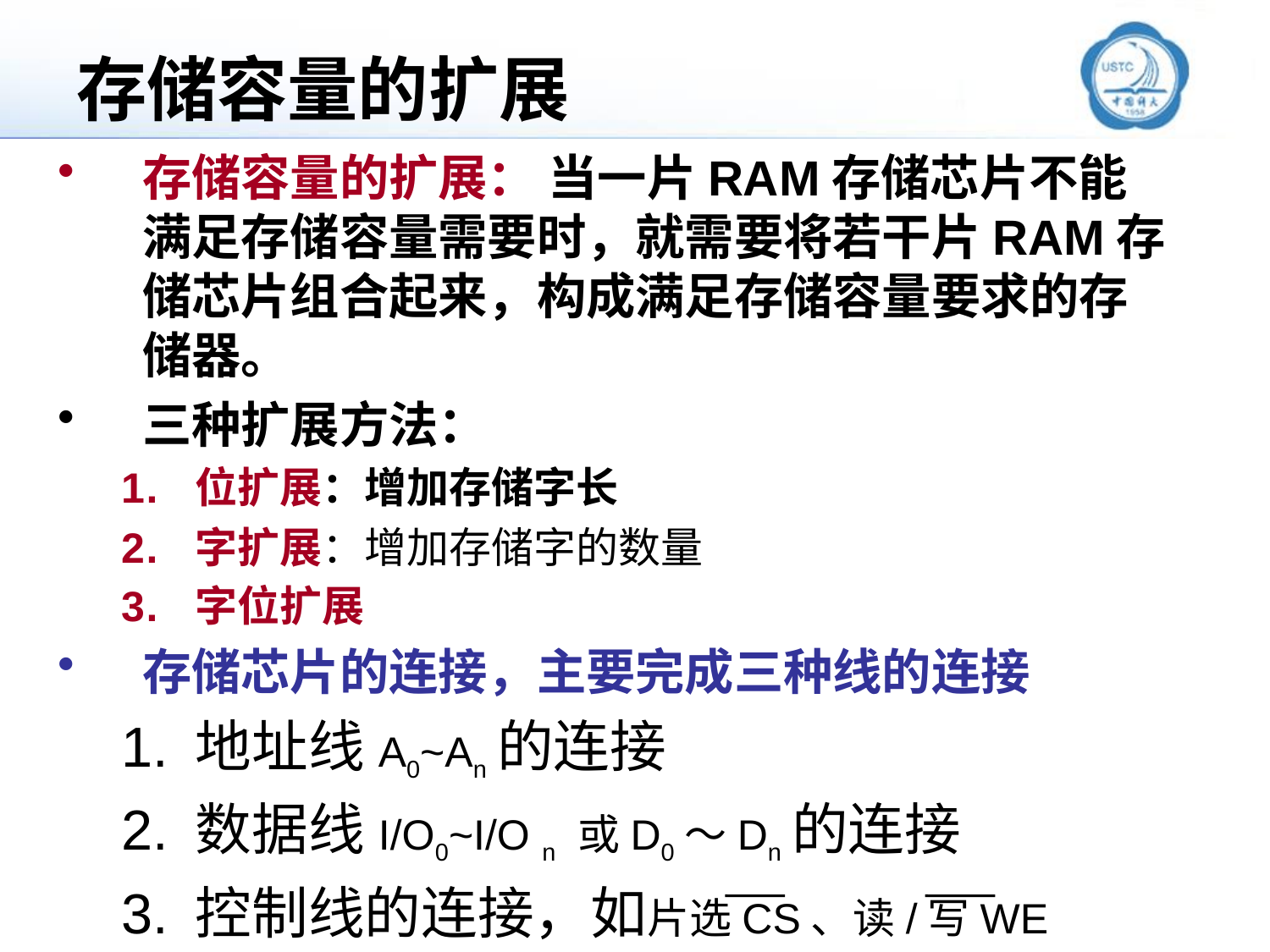

# 存储容量的扩展
存储容量的扩展： 当一片RAM存储芯片不能满足存储容量需要时，就需要将若干片RAM存储芯片组合起来，构成满足存储容量要求的存储器。
三种扩展方法：
位扩展：增加存储字长
字扩展：增加存储字的数量
字位扩展
存储芯片的连接，主要完成三种线的连接
地址线A0~An的连接
数据线I/O0~I/O n 或D0～Dn的连接
控制线的连接，如片选CS、读/写WE